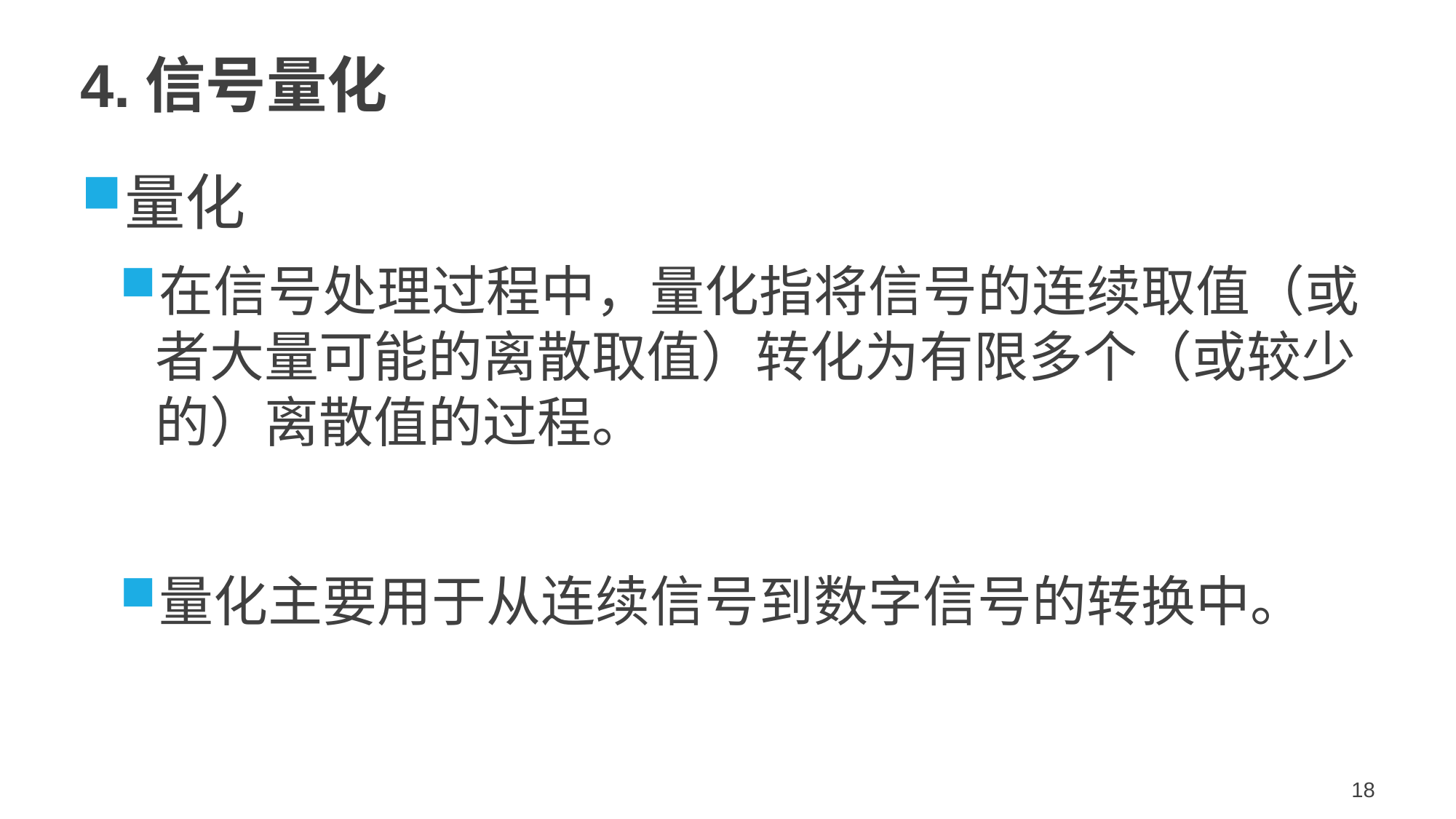

# 4.信号量化
量化
在信号处理过程中，量化指将信号的连续取值（或者大量可能的离散取值）转化为有限多个（或较少的）离散值的过程。

量化主要用于从连续信号到数字信号的转换中。
18